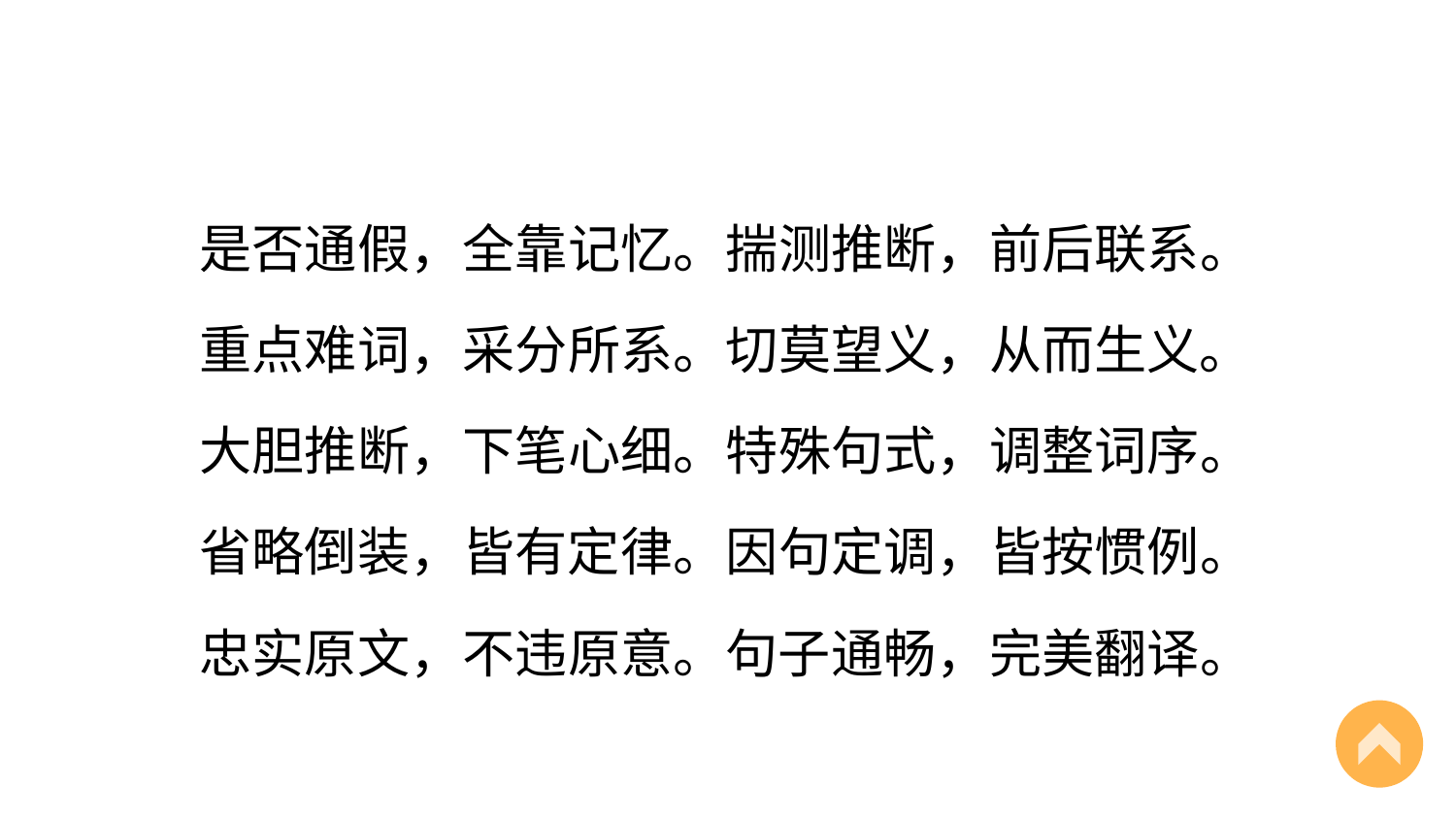

是否通假，全靠记忆。揣测推断，前后联系。
重点难词，采分所系。切莫望义，从而生义。
大胆推断，下笔心细。特殊句式，调整词序。
省略倒装，皆有定律。因句定调，皆按惯例。
忠实原文，不违原意。句子通畅，完美翻译。